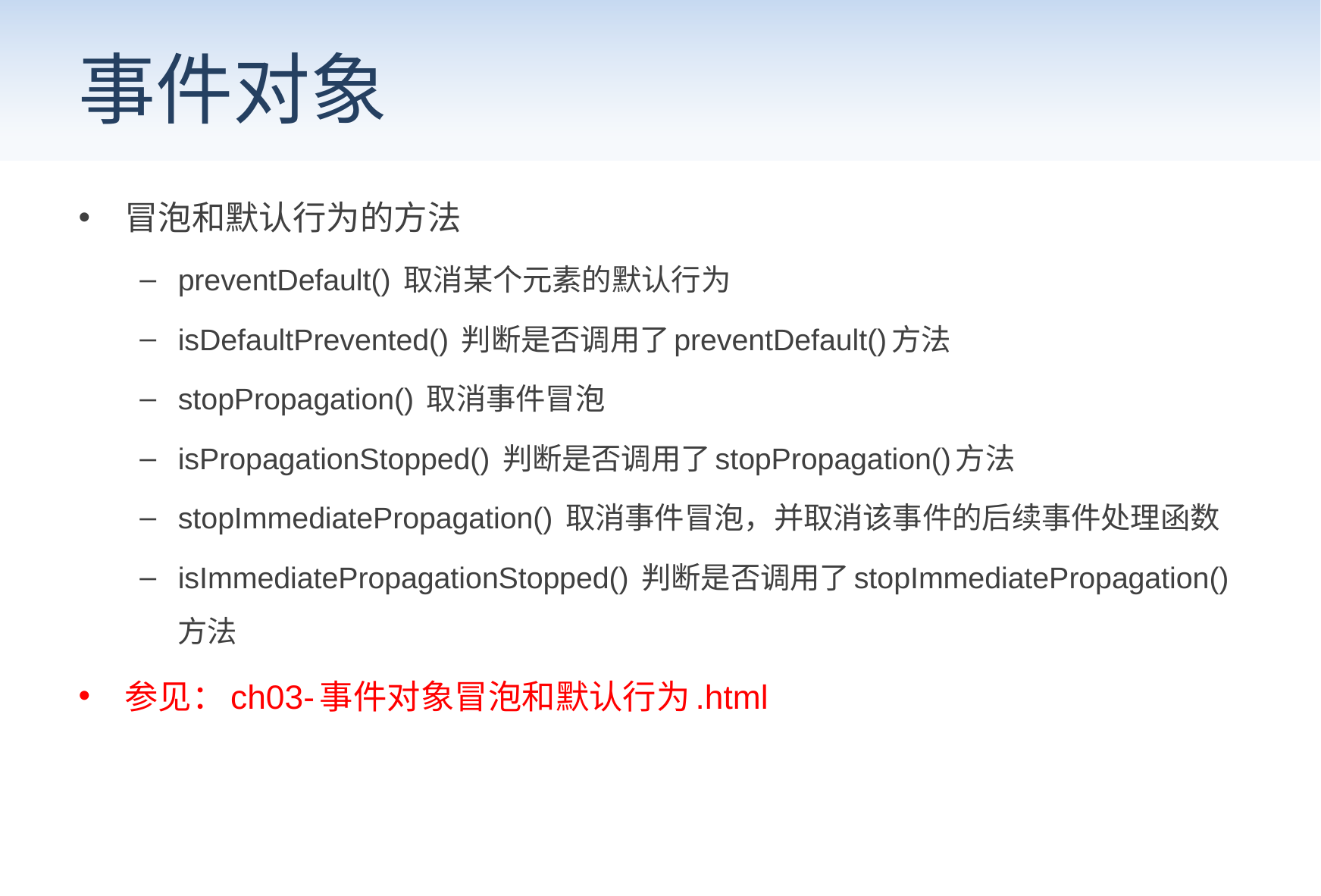

# 事件对象
冒泡和默认行为的方法
preventDefault() 取消某个元素的默认行为
isDefaultPrevented() 判断是否调用了preventDefault()方法
stopPropagation() 取消事件冒泡
isPropagationStopped() 判断是否调用了stopPropagation()方法
stopImmediatePropagation() 取消事件冒泡，并取消该事件的后续事件处理函数
isImmediatePropagationStopped() 判断是否调用了stopImmediatePropagation()方法
参见：ch03-事件对象冒泡和默认行为.html